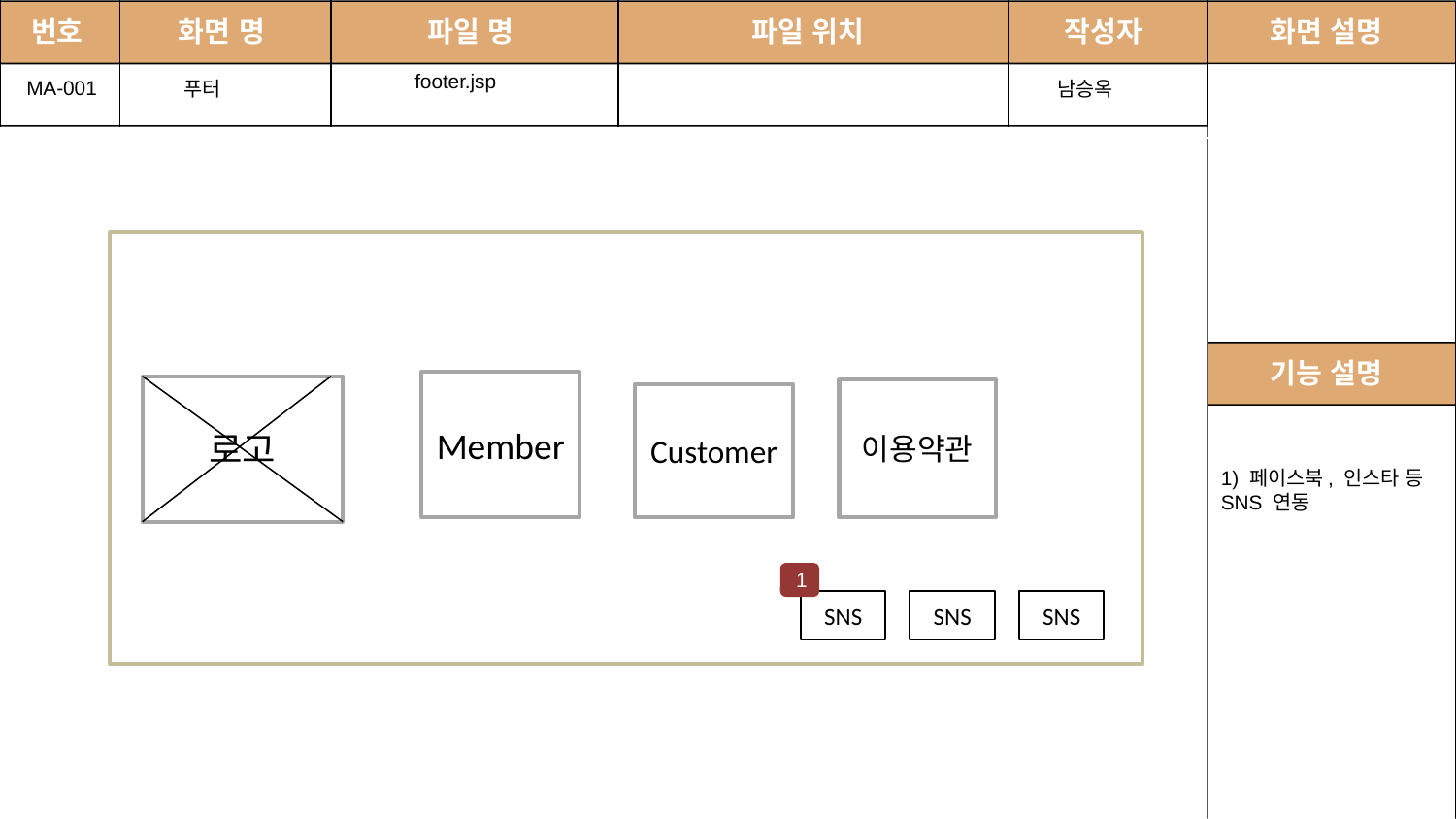

번호
화면 명
파일 명
# 파일 위치
작성자
화면 설명
footer.jsp
MA-001
푸터
남승옥
2
2

기능 설명
Member
로고
이용약관
Customer

1) 페이스북, 인스타 등 SNS 연동
1
SNS
SNS
SNS
2
2
2